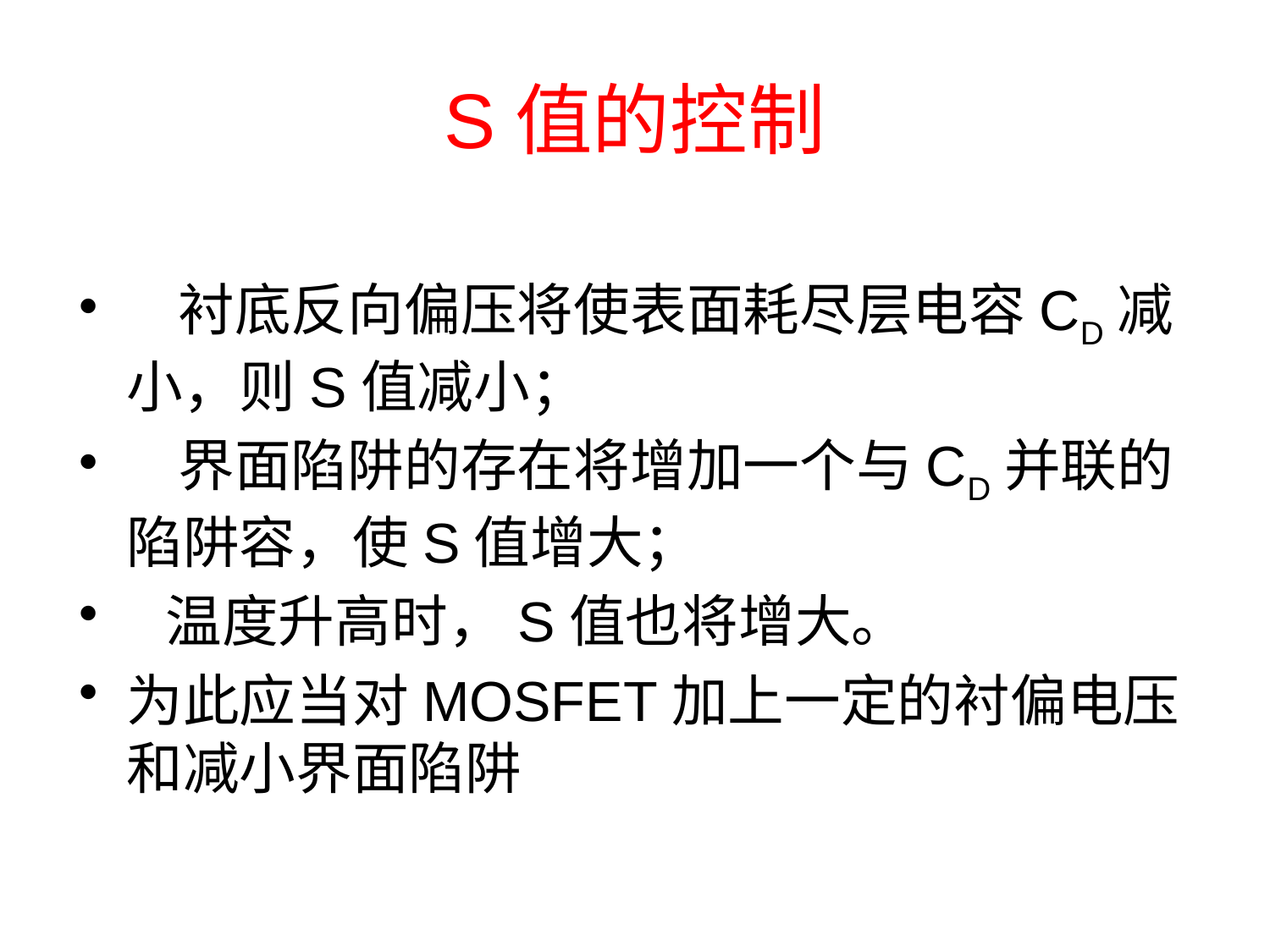

# S值的控制

   衬底反向偏压将使表面耗尽层电容CD减小，则S值减小；
   界面陷阱的存在将增加一个与CD并联的陷阱容，使S值增大；
  温度升高时，S值也将增大。
为此应当对MOSFET加上一定的衬偏电压和减小界面陷阱
29